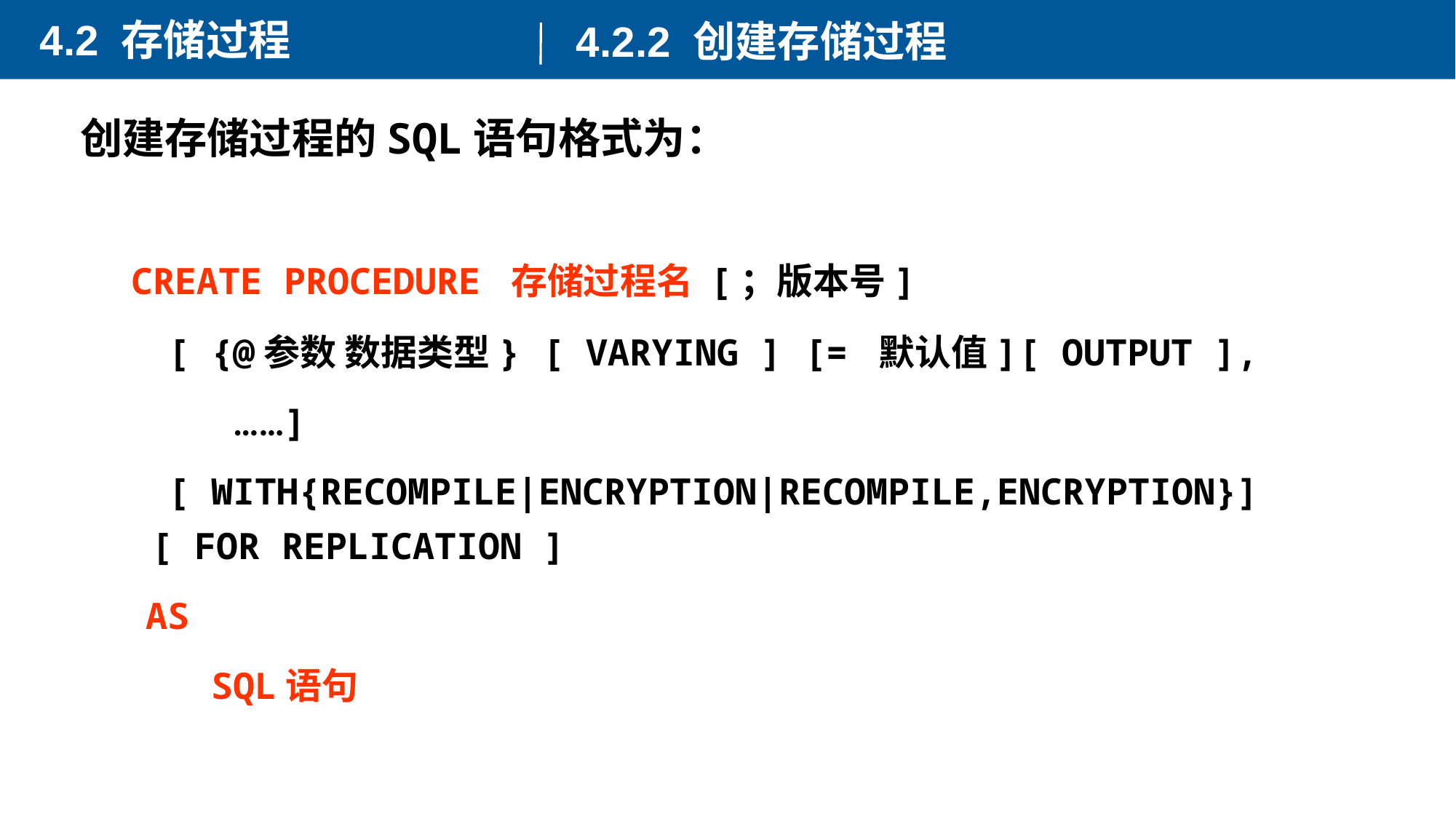

4.2 存储过程
4.2.2 创建存储过程
创建存储过程的SQL语句格式为：

  CREATE PROCEDURE 存储过程名 [；版本号]
    [ {@参数 数据类型} [ VARYING ] [= 默认值][ OUTPUT ],
       ……]
    [ WITH{RECOMPILE|ENCRYPTION|RECOMPILE,ENCRYPTION}]
  [ FOR REPLICATION ]
   AS
      SQL语句